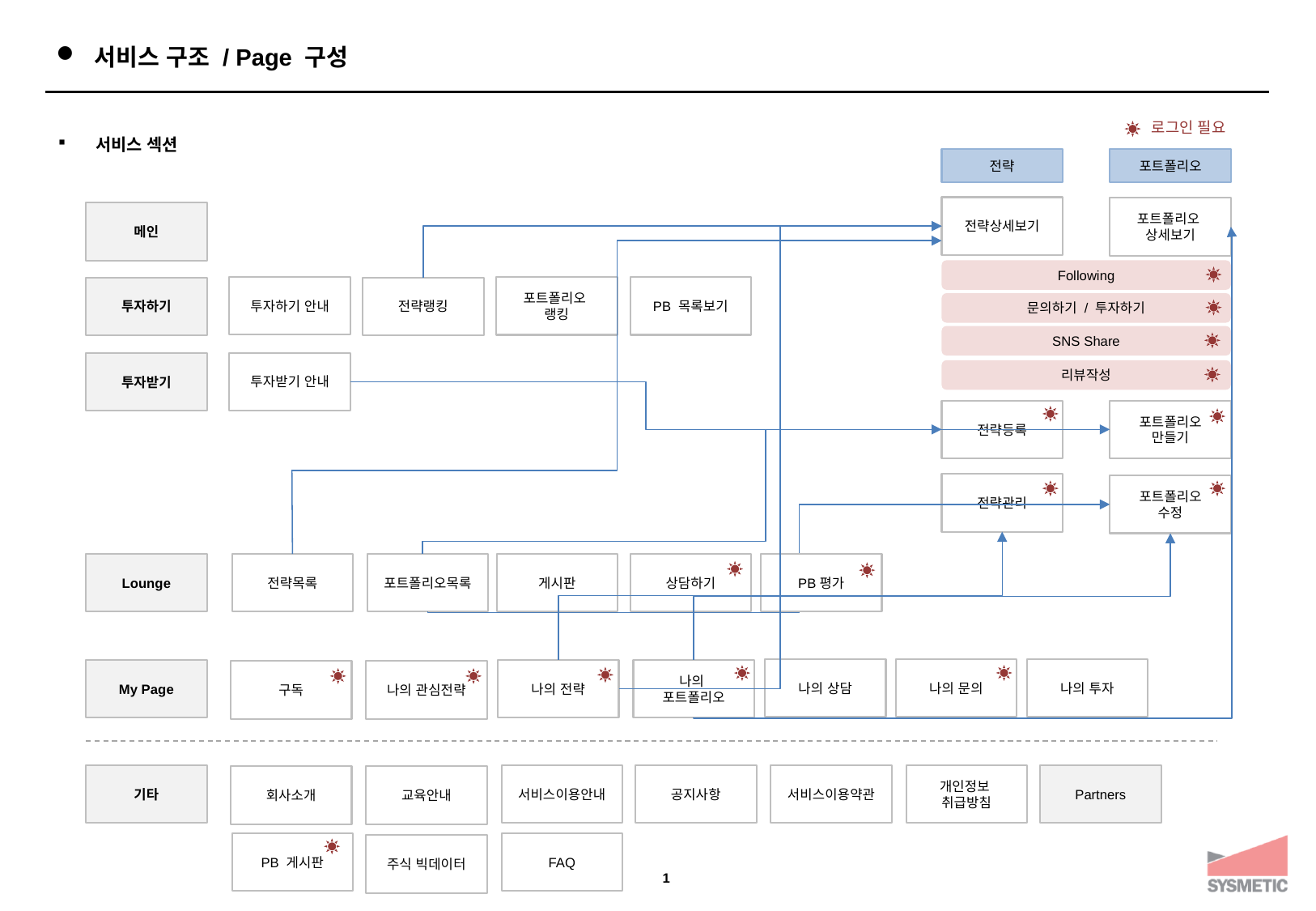

# 서비스 구조 / Page 구성
서비스 섹션
로그인 필요

전략
포트폴리오
전략상세보기
포트폴리오
상세보기
메인
Following

투자하기 안내
포트폴리오
랭킹
PB 목록보기
투자하기
전략랭킹
문의하기 / 투자하기

SNS Share

투자받기 안내
투자받기
리뷰작성

포트폴리오
만들기
전략등록

전략관리
포트폴리오
수정

PB평가
상담하기
게시판
Lounge
전략목록
포트폴리오목록

나의 투자
나의 문의
나의 상담
My Page
나의 전략
나의
포트폴리오
구독
나의 관심전략

Partners
기타
개인정보
취급방침
서비스이용안내
공지사항
서비스이용약관
회사소개
교육안내
PB 게시판
FAQ
주식 빅데이터

1